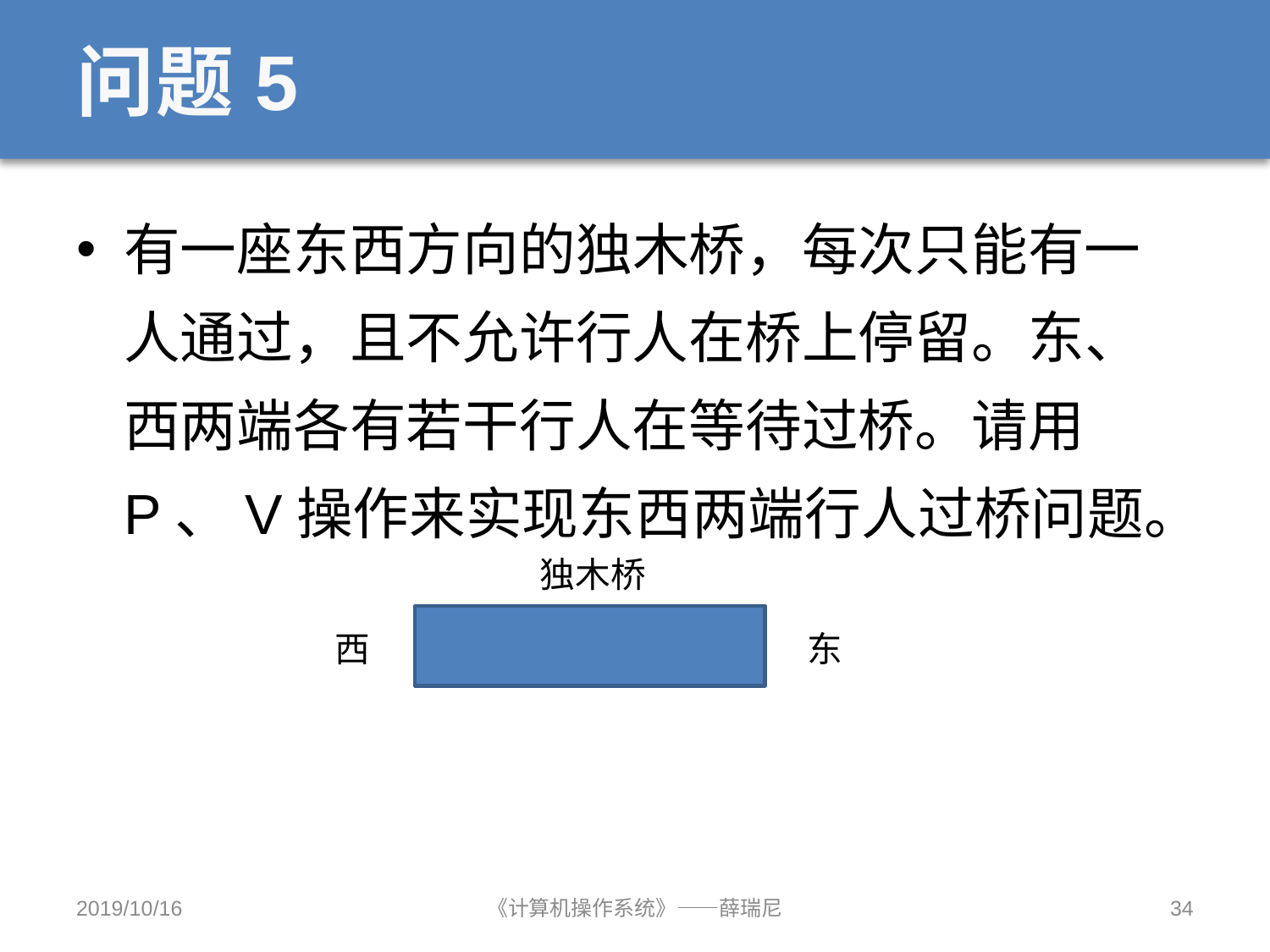

# 问题5
有一座东西方向的独木桥，每次只能有一人通过，且不允许行人在桥上停留。东、西两端各有若干行人在等待过桥。请用P、V操作来实现东西两端行人过桥问题。
独木桥

西
东
2019/10/16
《计算机操作系统》——薛瑞尼
34